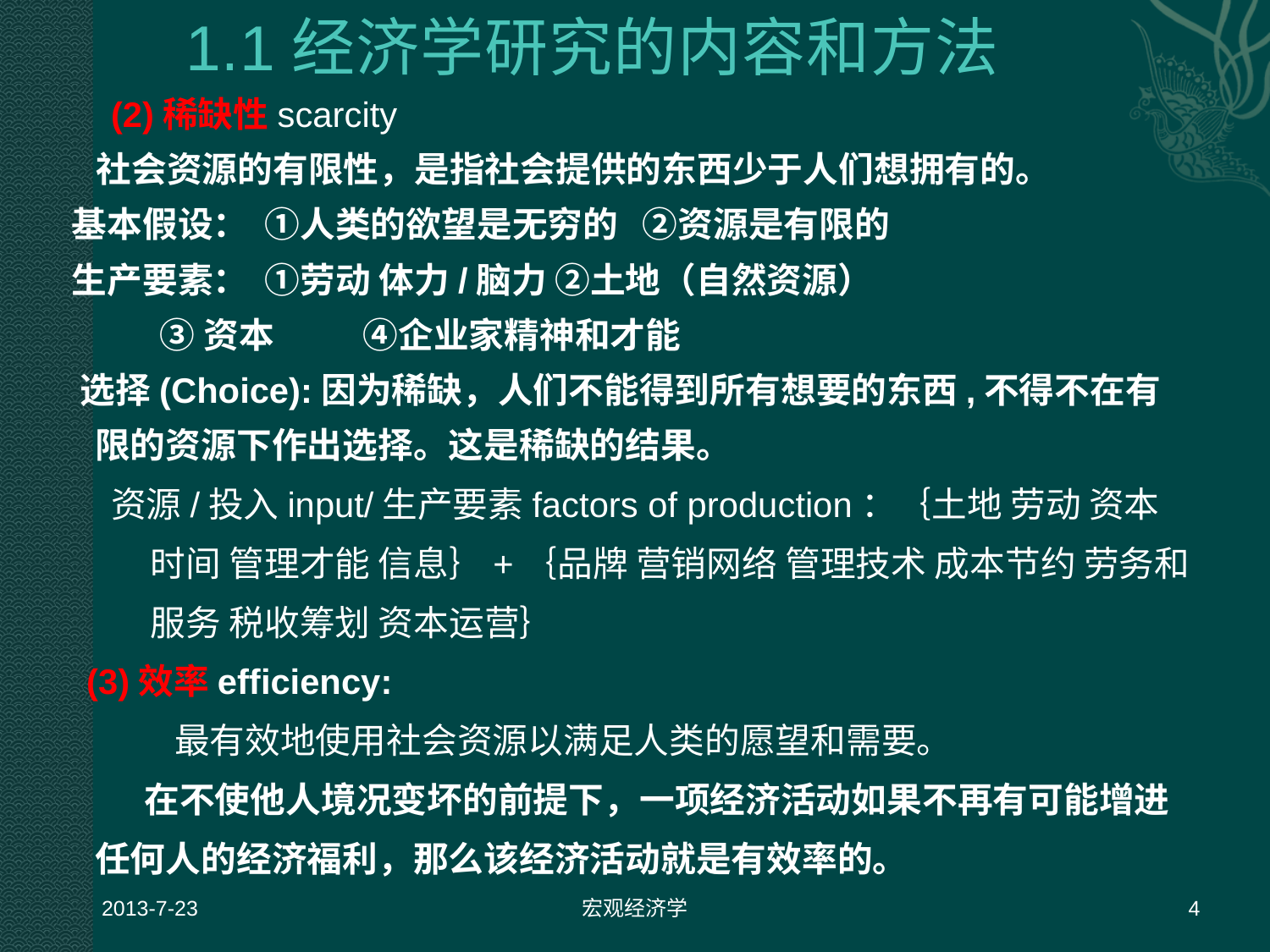

# 1.1经济学研究的内容和方法
(2)稀缺性scarcity
     社会资源的有限性，是指社会提供的东西少于人们想拥有的。
  基本假设：  ①人类的欲望是无穷的   ②资源是有限的
  生产要素：  ①劳动 体力/脑力 ②土地（自然资源）
              ③资本           ④企业家精神和才能
   选择(Choice):因为稀缺，人们不能得到所有想要的东西,不得不在有限的资源下作出选择。这是稀缺的结果。
资源/投入input/生产要素factors of production：｛土地 劳动 资本 时间 管理才能 信息｝+｛品牌 营销网络 管理技术 成本节约 劳务和服务 税收筹划 资本运营｝
    (3)效率efficiency:
最有效地使用社会资源以满足人类的愿望和需要。
           在不使他人境况变坏的前提下，一项经济活动如果不再有可能增进任何人的经济福利，那么该经济活动就是有效率的。
2013-7-23
宏观经济学
4